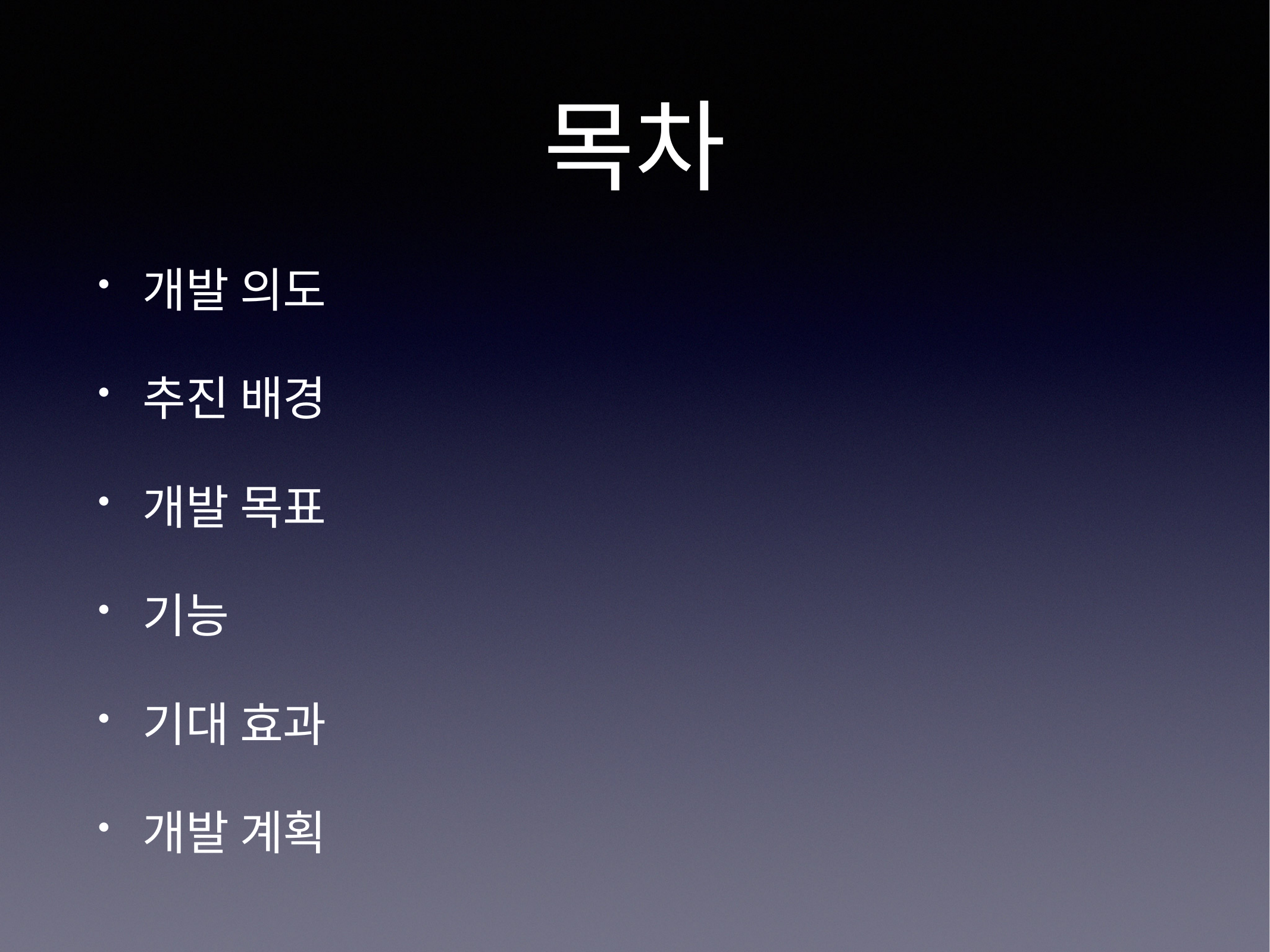

# 목차
개발 의도
추진 배경
개발 목표
기능
기대 효과
개발 계획